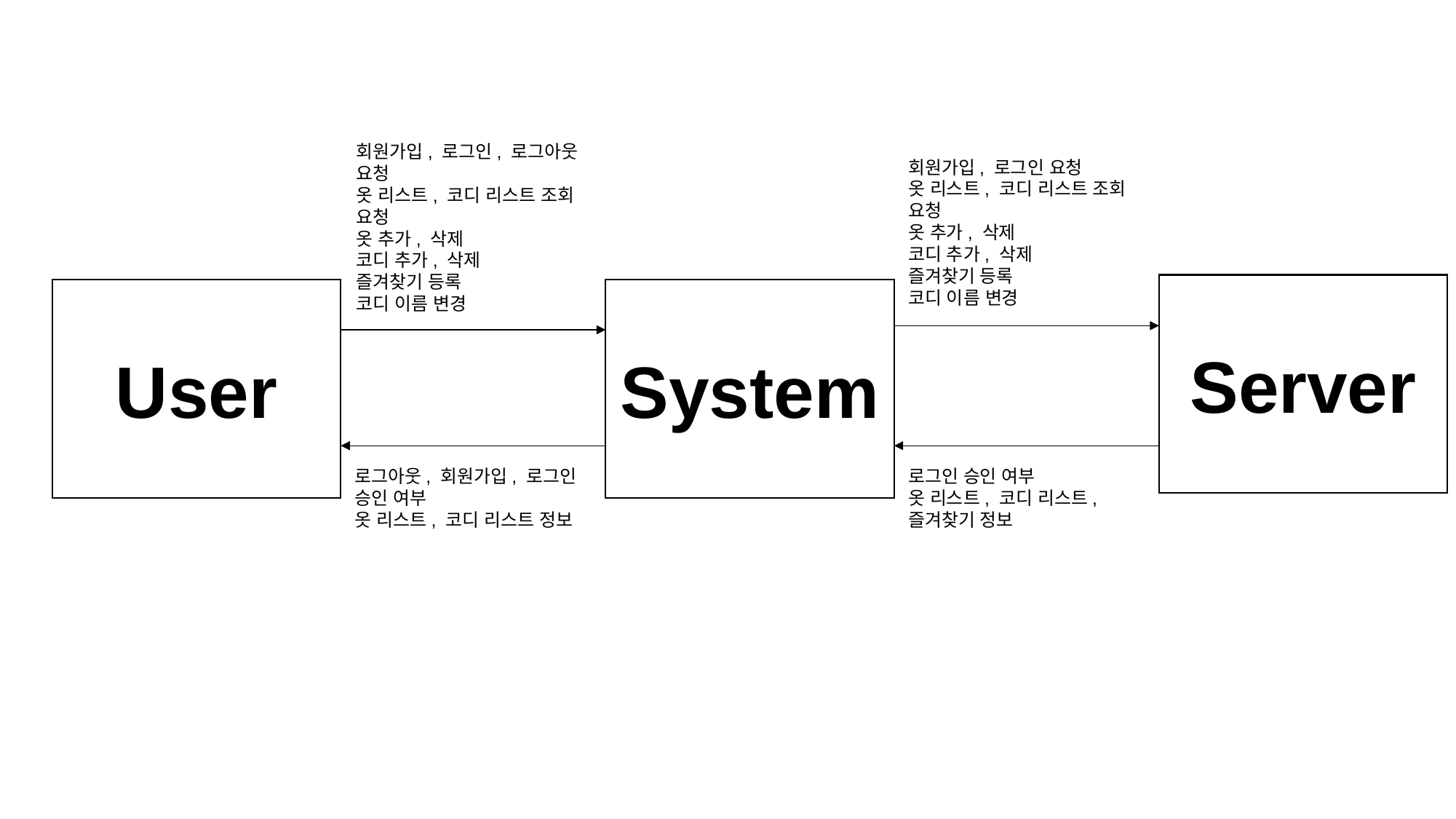

회원가입, 로그인, 로그아웃 요청
옷 리스트, 코디 리스트 조회 요청
옷 추가, 삭제
코디 추가, 삭제
즐겨찾기 등록
코디 이름 변경
회원가입, 로그인 요청
옷 리스트, 코디 리스트 조회 요청
옷 추가, 삭제
코디 추가, 삭제
즐겨찾기 등록
코디 이름 변경
Server
User
System
로그아웃, 회원가입, 로그인 승인 여부
옷 리스트, 코디 리스트 정보
로그인 승인 여부
옷 리스트, 코디 리스트, 즐겨찾기 정보